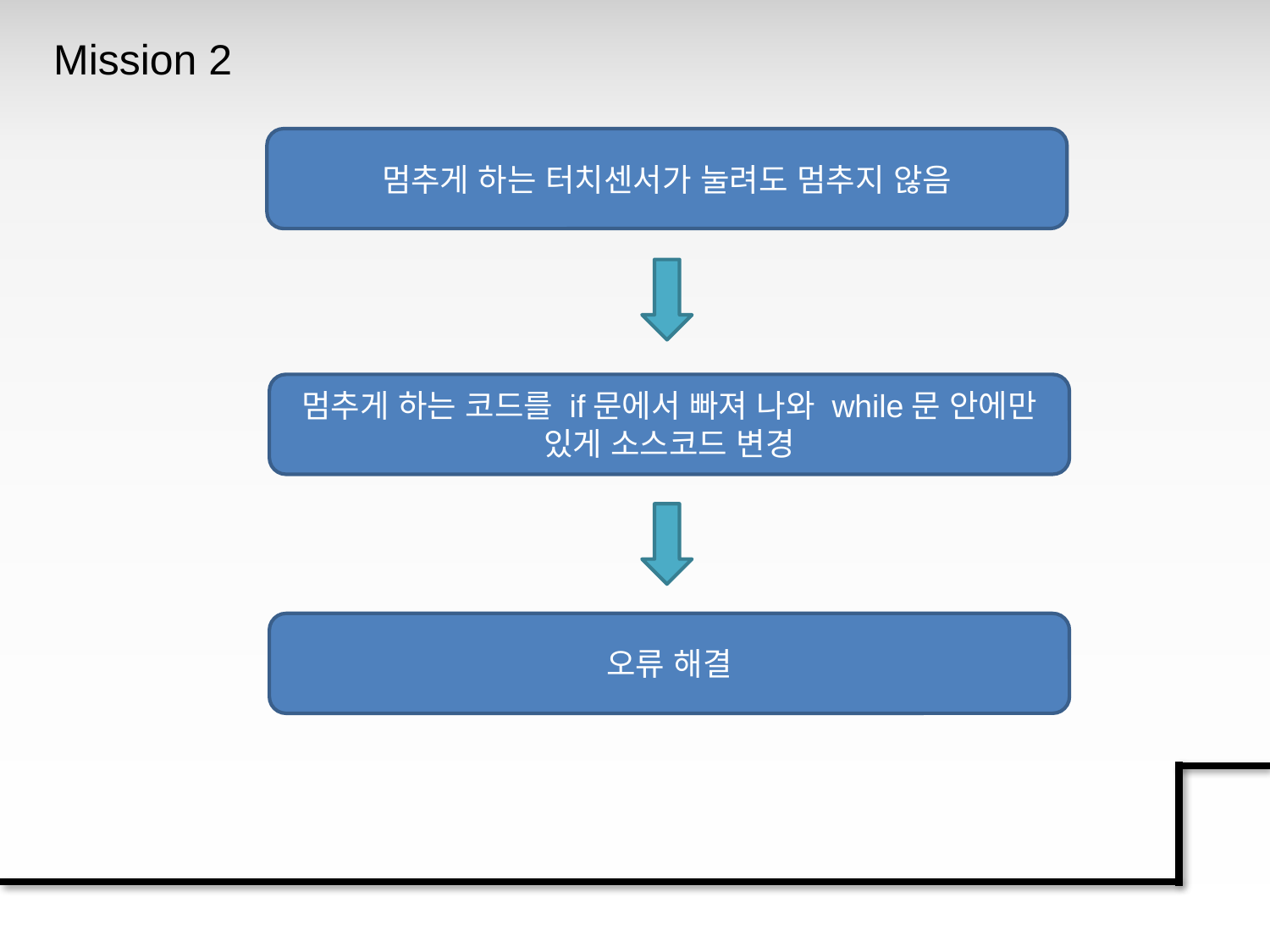

Mission 2
멈추게 하는 터치센서가 눌려도 멈추지 않음

멈추게 하는 코드를 if문에서 빠져 나와 while문 안에만 있게 소스코드 변경

오류 해결